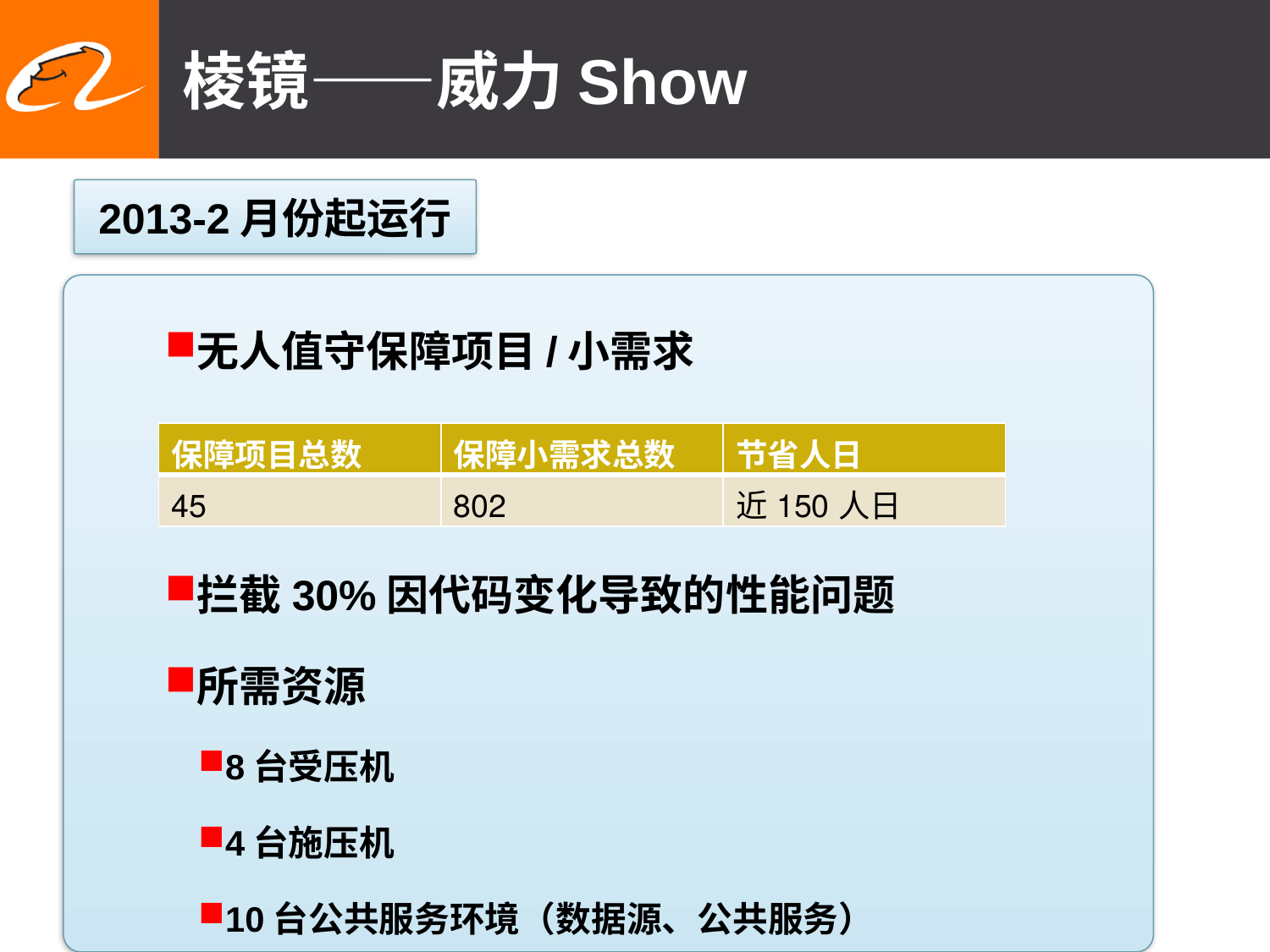

# 棱镜——威力Show
2013-2月份起运行

无人值守保障项目/小需求

拦截30%因代码变化导致的性能问题
所需资源
8台受压机
4台施压机
10台公共服务环境（数据源、公共服务）
| 保障项目总数 | 保障小需求总数 | 节省人日 |
| --- | --- | --- |
| 45 | 802 | 近150人日 |